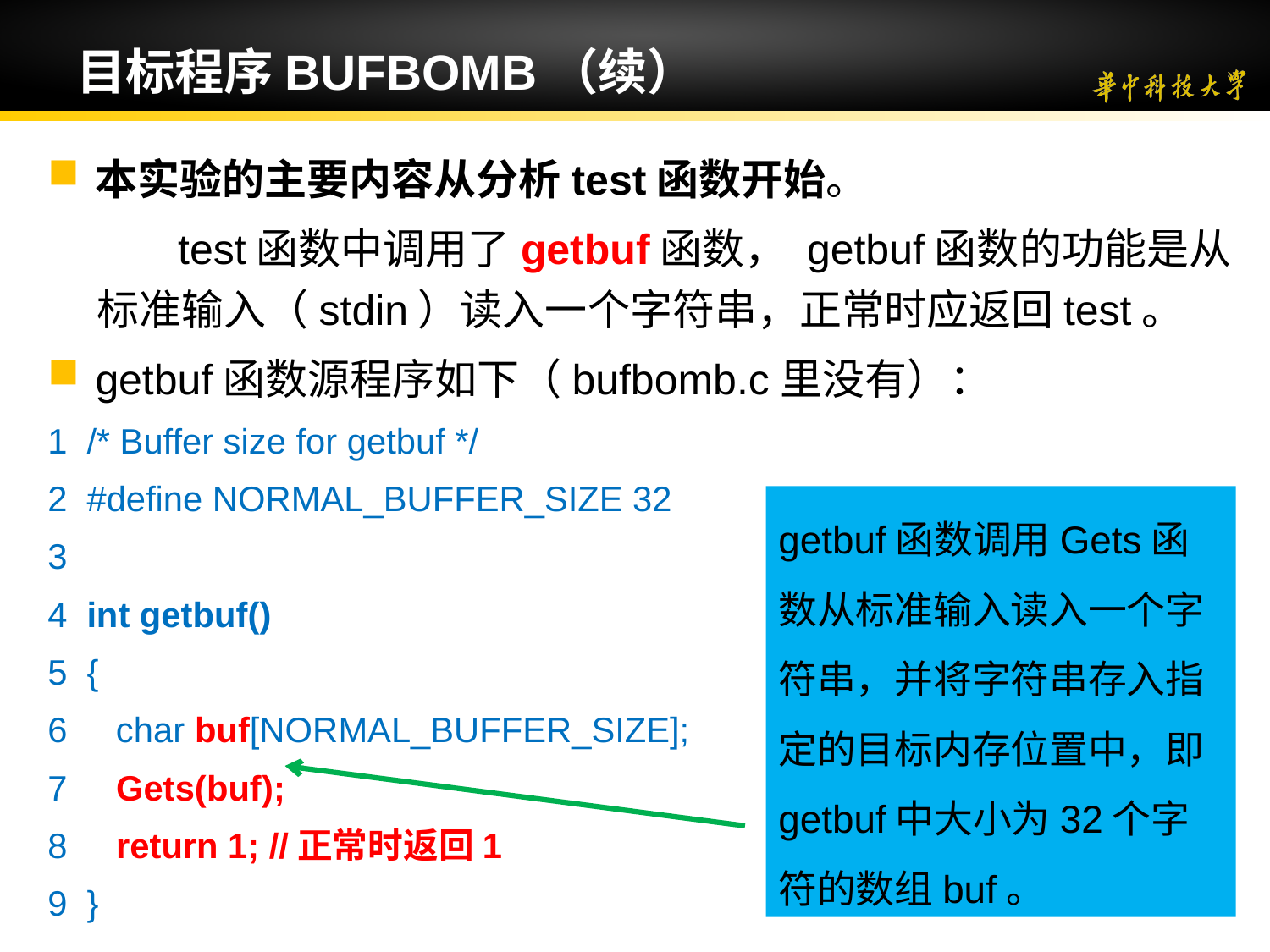

# 目标程序BUFBOMB（续）
本实验的主要内容从分析test函数开始。
           test函数中调用了getbuf函数， getbuf函数的功能是从标准输入（stdin）读入一个字符串，正常时应返回test。
getbuf函数源程序如下（bufbomb.c里没有）：
1  /* Buffer size for getbuf */
2  #define NORMAL_BUFFER_SIZE 32
3
4  int getbuf()
5  {
6     char buf[NORMAL_BUFFER_SIZE];
7     Gets(buf);
8     return 1; //正常时返回1
9  }

getbuf函数调用Gets函数从标准输入读入一个字符串，并将字符串存入指定的目标内存位置中，即getbuf中大小为32个字符的数组buf。
 -9-